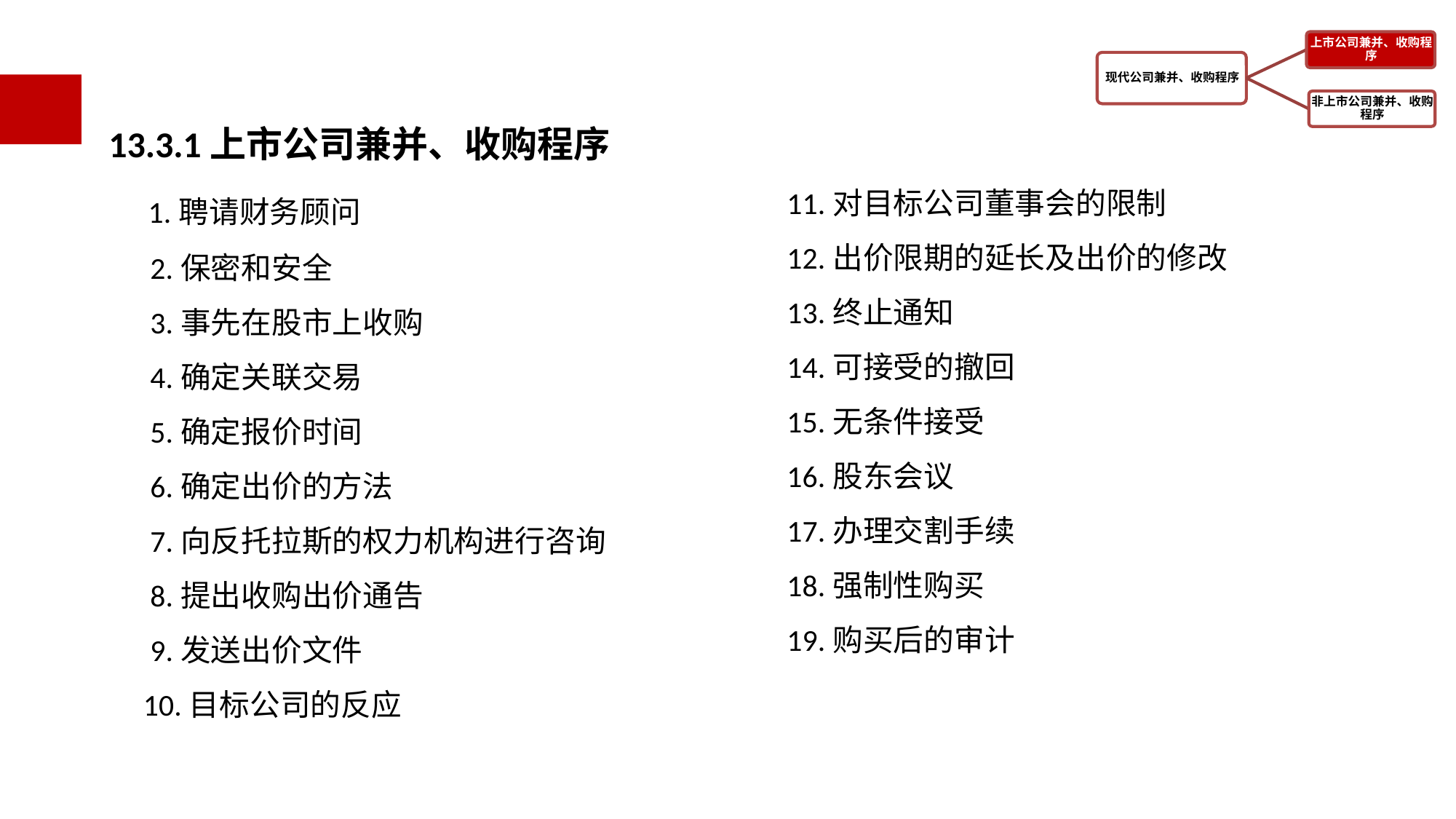

现代公司兼并、收购程序

上市公司兼并、收购程序

非上市公司兼并、收购程序
13.3.1上市公司兼并、收购程序
     1.聘请财务顾问
      2.保密和安全
      3.事先在股市上收购
      4.确定关联交易
      5.确定报价时间
      6.确定出价的方法
      7.向反托拉斯的权力机构进行咨询
      8.提出收购出价通告
      9.发送出价文件
     10.目标公司的反应
11.对目标公司董事会的限制
12.出价限期的延长及出价的修改
13.终止通知
14.可接受的撤回
15.无条件接受
16.股东会议
17.办理交割手续
18.强制性购买
19.购买后的审计